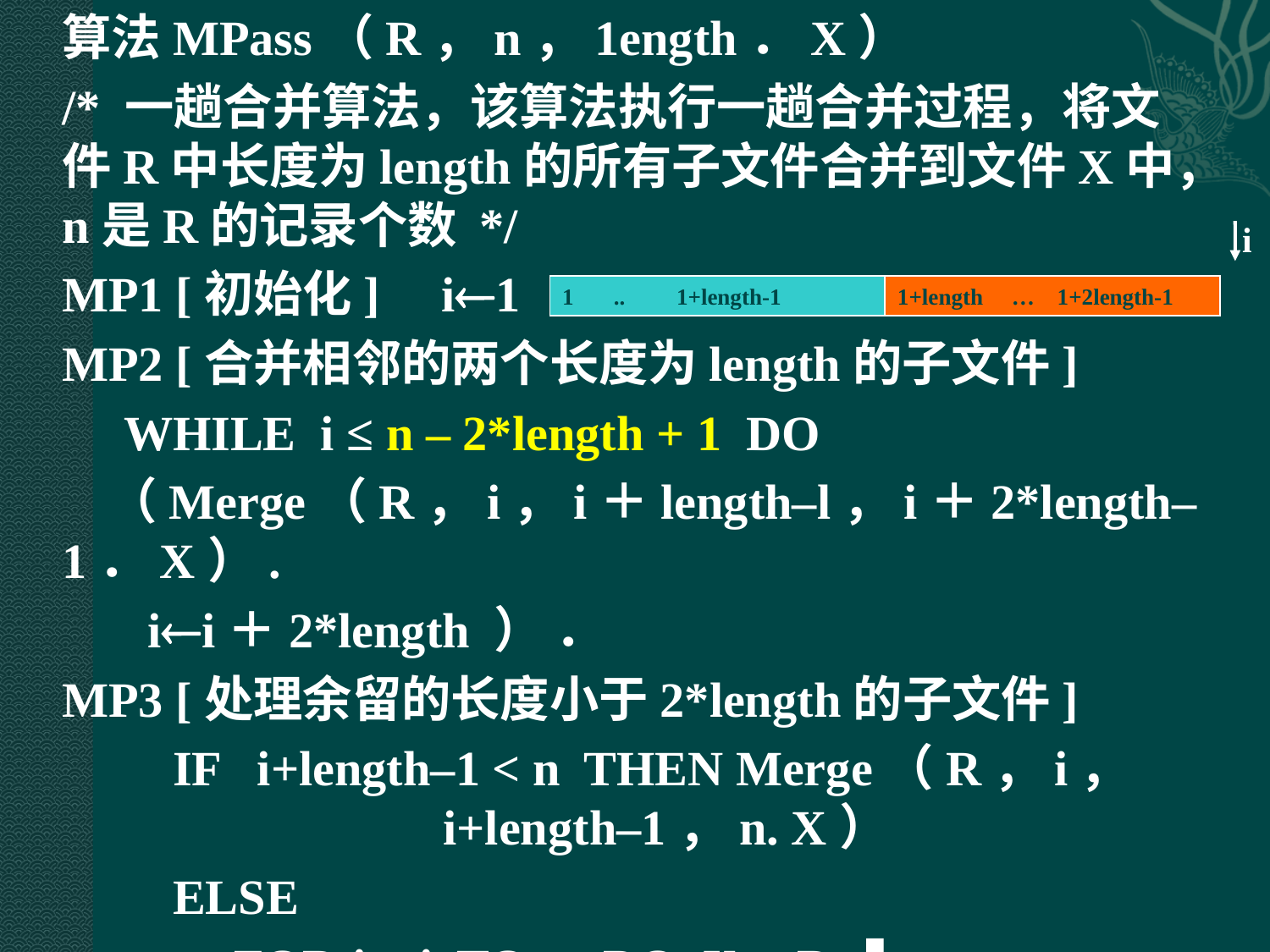

算法MPass（R，n，1ength．X）
/* 一趟合并算法，该算法执行一趟合并过程，将文件R中长度为length的所有子文件合并到文件X中，n是R的记录个数 */
MP1 [初始化]     i←1 ．
MP2 [合并相邻的两个长度为length的子文件]
     WHILE  i ≤ n – 2*length + 1  DO
   （Merge（R，i，i＋length–l，i＋2*length–1．X）.
       i←i＋2*length ） ．
MP3 [处理余留的长度小于2*length的子文件]
         IF   i+length–1 < n  THEN Merge（R，i，			i+length–1，n. X）
         ELSE
              FOR j = i  TO  n  DO  Xj←Rj  ▌
i

1       ..         1+length-1
1+length     …    1+2length-1